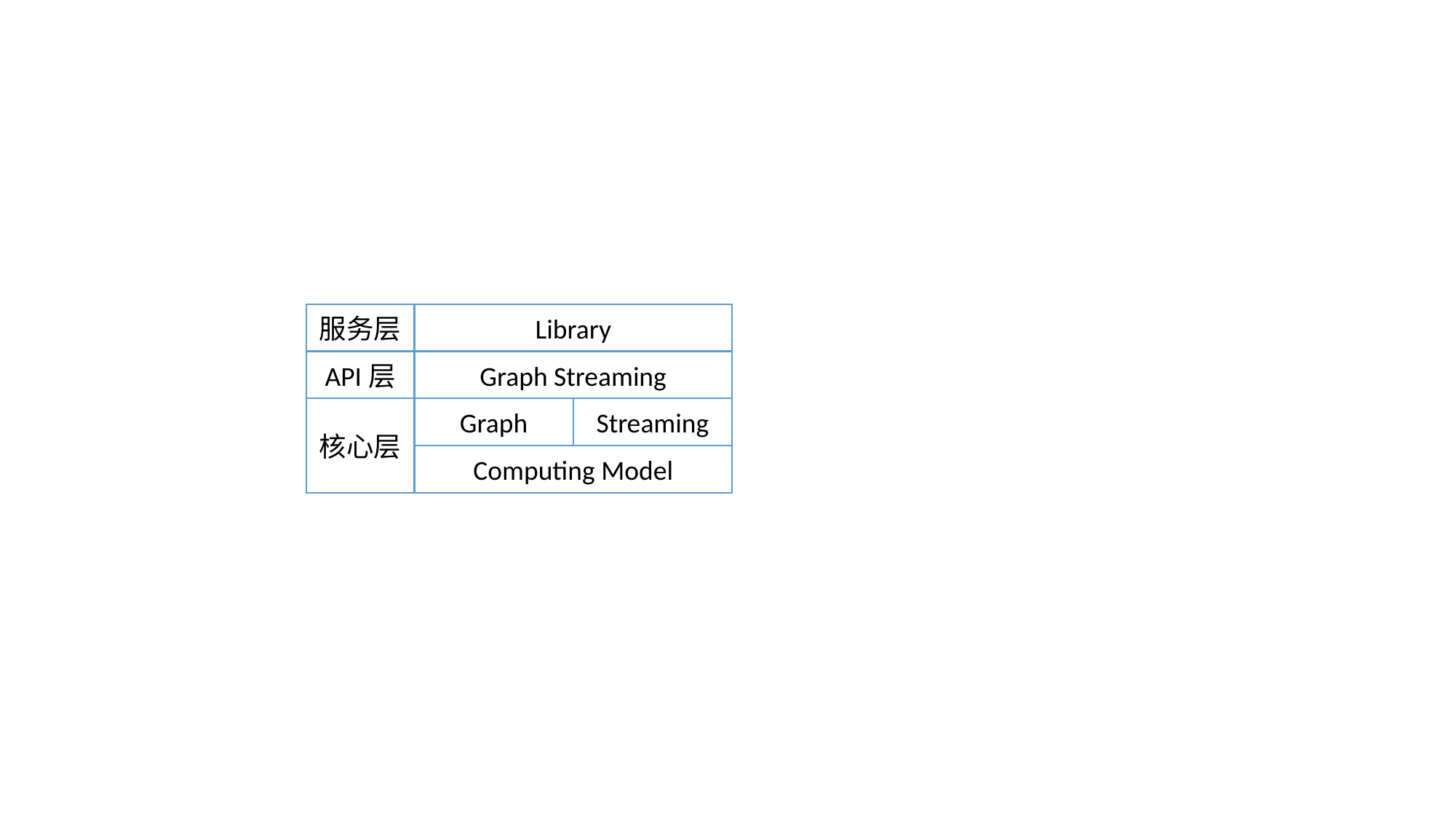

服务层
Library
API层
Graph Streaming
核心层
Graph
Streaming
Computing Model